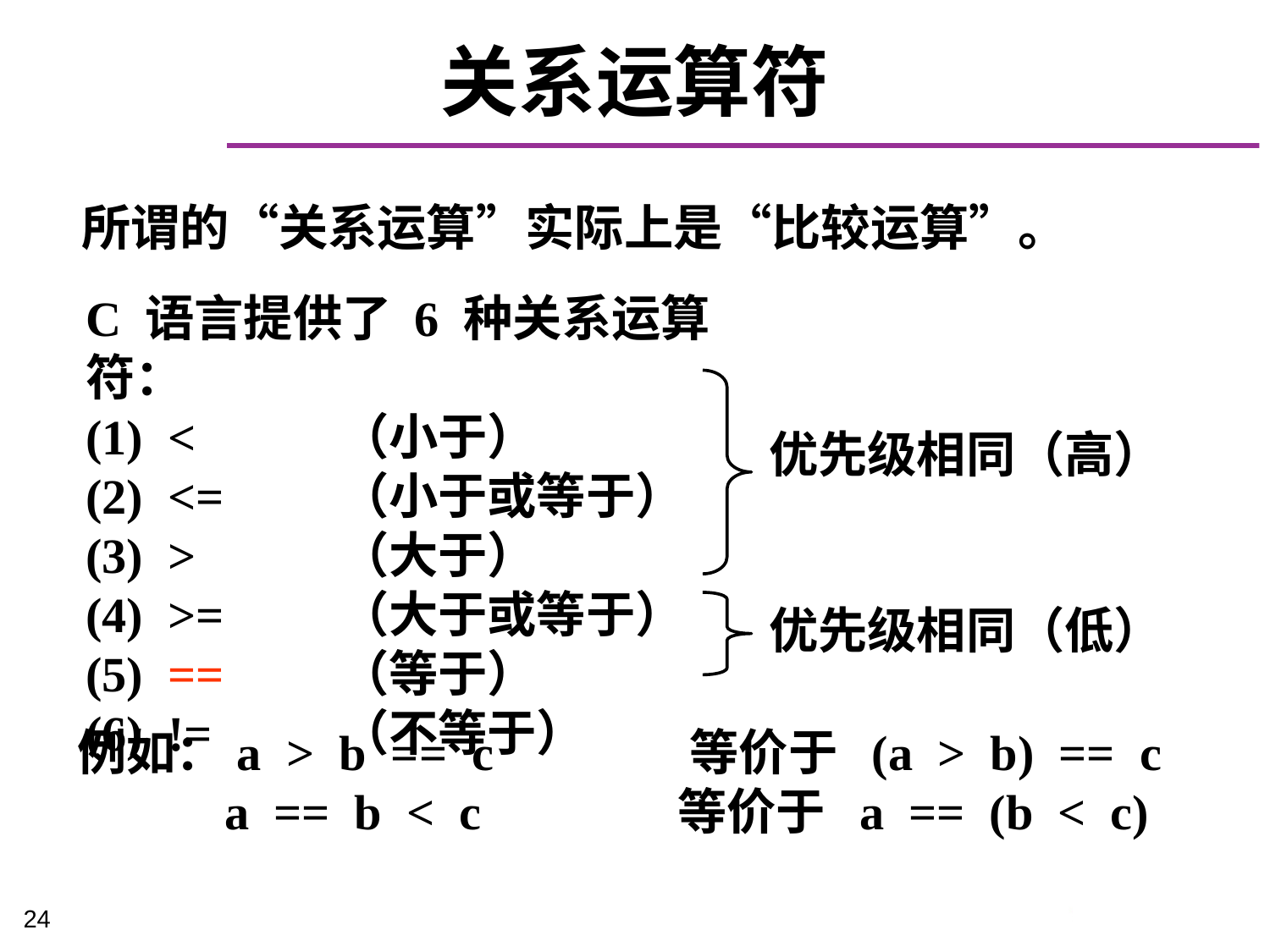

# 关系运算符
所谓的“关系运算”实际上是“比较运算”。
C 语言提供了 6 种关系运算符：
(1)  <		（小于）
(2)  <=	（小于或等于）
(3)  >		（大于）
(4)  >=	（大于或等于）
(5)  ==	（等于）
(6)  !=	（不等于）

优先级相同（高）

优先级相同（低）
例如：a  >  b  ==  c               等价于  (a  >  b)  ==  c
            a  ==  b  <  c               等价于  a  ==  (b  <  c)
24